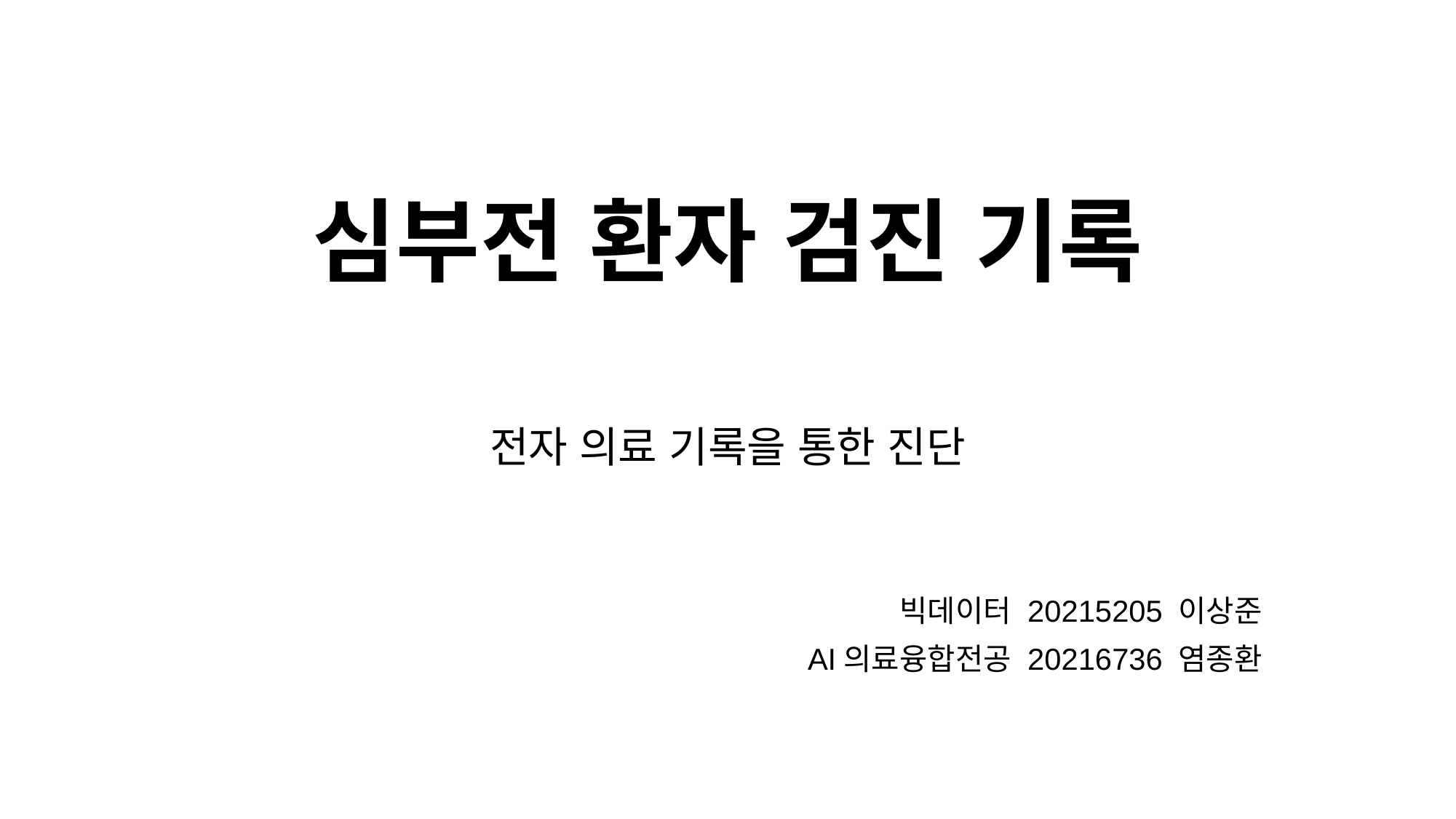

# 심부전 환자 검진 기록
전자 의료 기록을 통한 진단

빅데이터 20215205 이상준
AI의료융합전공 20216736 염종환